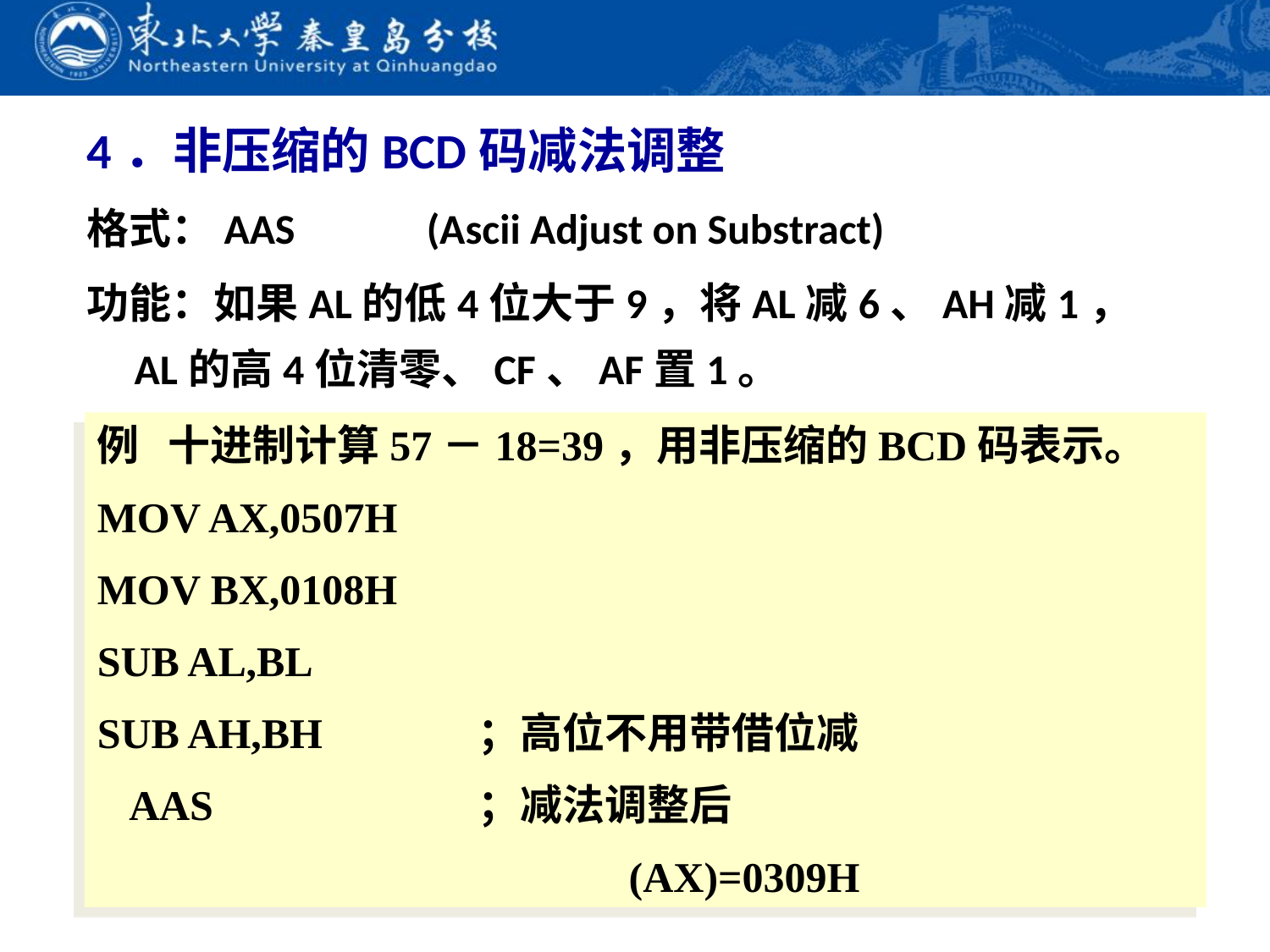

4．非压缩的BCD码减法调整
格式：AAS	    (Ascii Adjust on Substract)
功能：如果AL的低4位大于9，将AL减6、AH减1，AL的高4位清零、CF、AF置1。

例   十进制计算57－18=39，用非压缩的BCD码表示。
MOV AX,0507H
MOV BX,0108H
SUB AL,BL
SUB AH,BH		；高位不用带借位减
   AAS			；减法调整后
				  (AX)=0309H